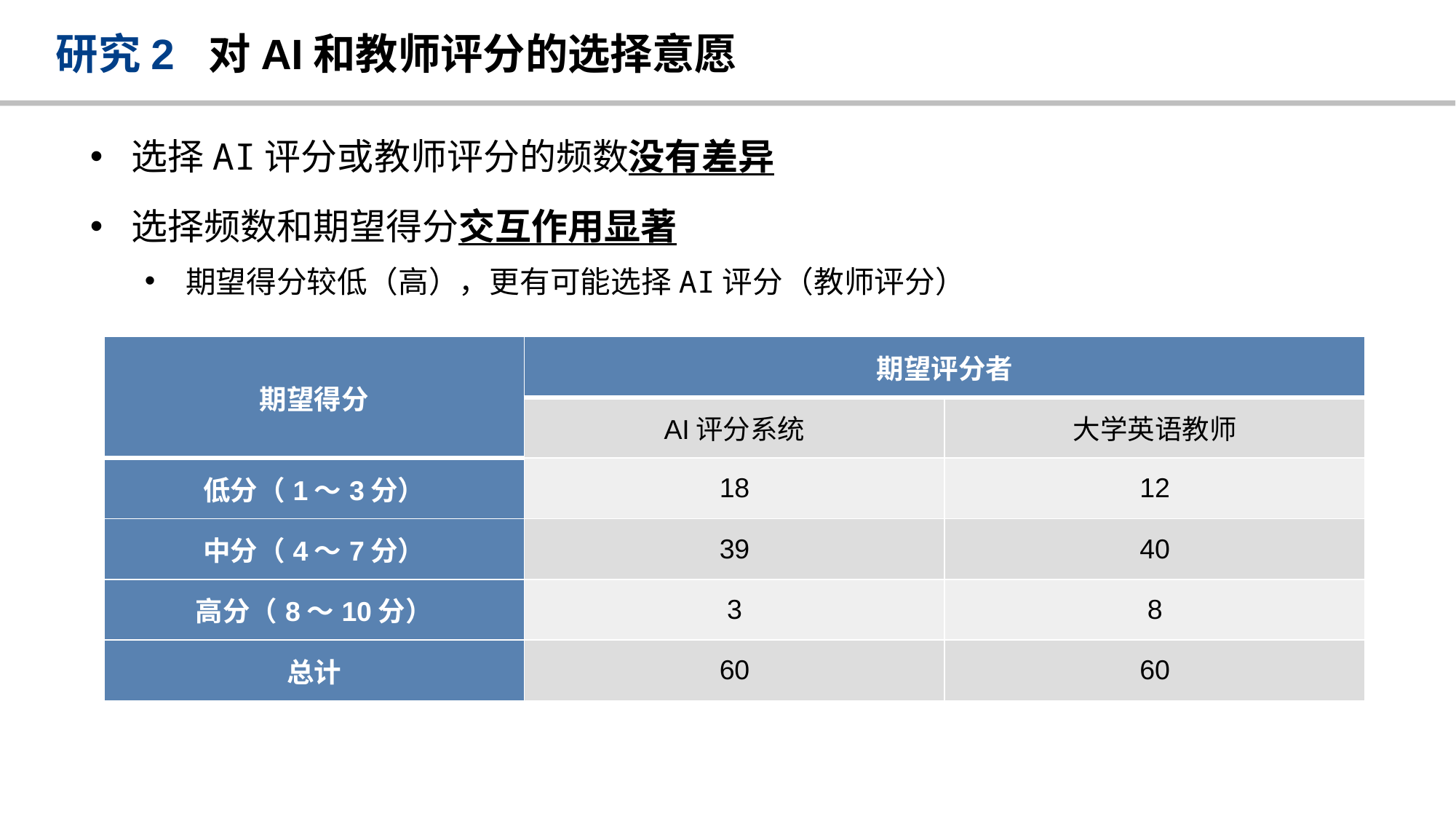

# 研究2  对AI和教师评分的选择意愿
选择AI评分或教师评分的频数没有差异
选择频数和期望得分交互作用显著
期望得分较低（高），更有可能选择AI评分（教师评分）
| 期望得分 | 期望评分者 |  |
| --- | --- | --- |
|  | AI评分系统 | 大学英语教师 |
| 低分（1～3分） | 18 | 12 |
| 中分（4～7分） | 39 | 40 |
| 高分（8～10分） | 3 | 8 |
| 总计 | 60 | 60 |